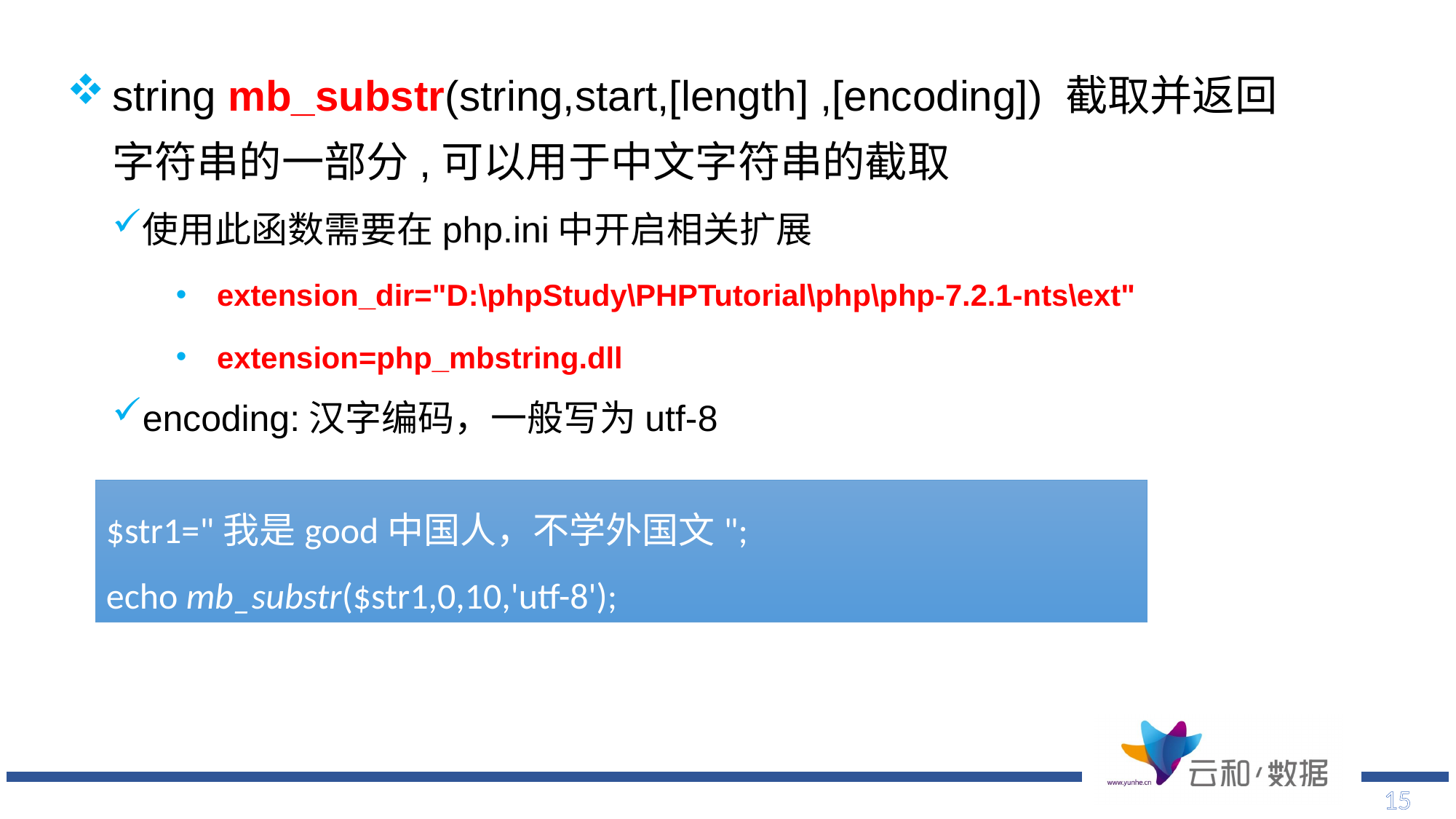

string mb_substr(string,start,[length] ,[encoding]) 截取并返回字符串的一部分,可以用于中文字符串的截取
使用此函数需要在php.ini中开启相关扩展
extension_dir="D:\phpStudy\PHPTutorial\php\php-7.2.1-nts\ext"
extension=php_mbstring.dll
encoding:汉字编码，一般写为utf-8
$str1="我是good中国人，不学外国文";
echo mb_substr($str1,0,10,'utf-8');